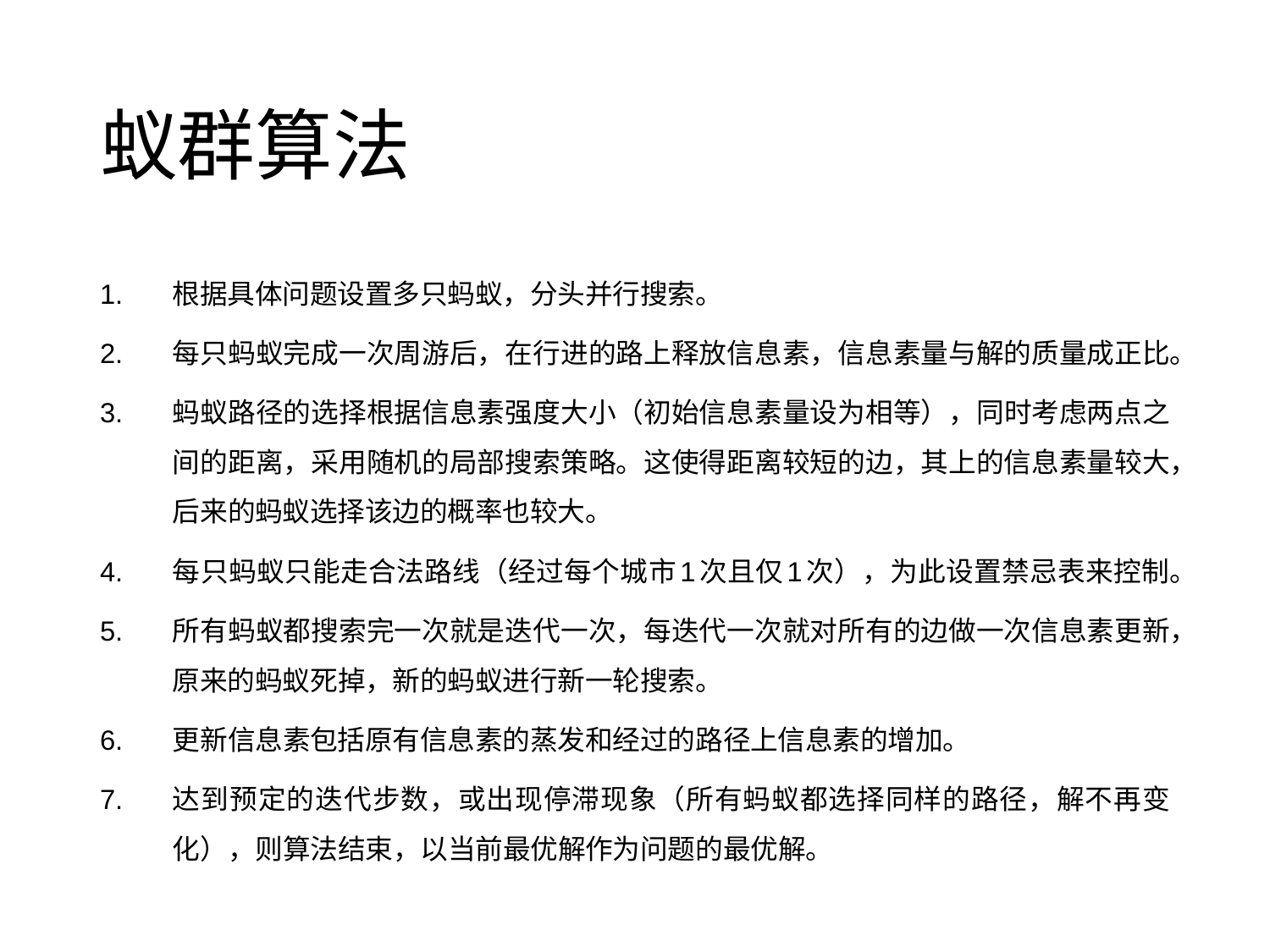

# 蚁群算法
根据具体问题设置多只蚂蚁，分头并行搜索。
每只蚂蚁完成一次周游后，在行进的路上释放信息素，信息素量与解的质量成正比。
蚂蚁路径的选择根据信息素强度大小（初始信息素量设为相等），同时考虑两点之间的距离，采用随机的局部搜索策略。这使得距离较短的边，其上的信息素量较大，后来的蚂蚁选择该边的概率也较大。
每只蚂蚁只能走合法路线（经过每个城市1次且仅1次），为此设置禁忌表来控制。
所有蚂蚁都搜索完一次就是迭代一次，每迭代一次就对所有的边做一次信息素更新，原来的蚂蚁死掉，新的蚂蚁进行新一轮搜索。
更新信息素包括原有信息素的蒸发和经过的路径上信息素的增加。
达到预定的迭代步数，或出现停滞现象（所有蚂蚁都选择同样的路径，解不再变化），则算法结束，以当前最优解作为问题的最优解。